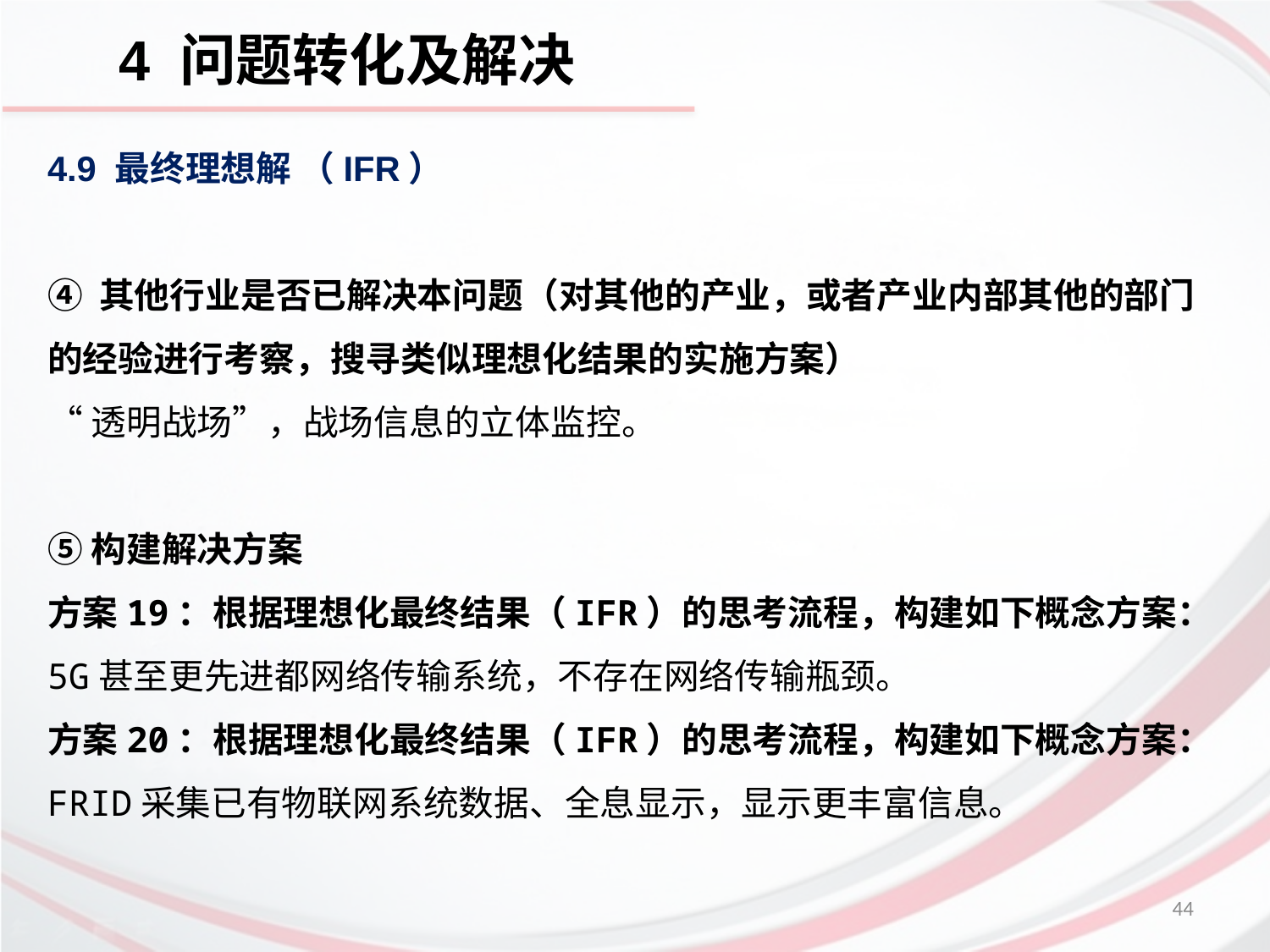

4 问题转化及解决
4.9 最终理想解 （IFR）

④ 其他行业是否已解决本问题（对其他的产业，或者产业内部其他的部门的经验进行考察，搜寻类似理想化结果的实施方案）
“透明战场”，战场信息的立体监控。

⑤构建解决方案
方案19：根据理想化最终结果（IFR）的思考流程，构建如下概念方案：
5G甚至更先进都网络传输系统，不存在网络传输瓶颈。
方案20：根据理想化最终结果（IFR）的思考流程，构建如下概念方案：
FRID采集已有物联网系统数据、全息显示，显示更丰富信息。

44